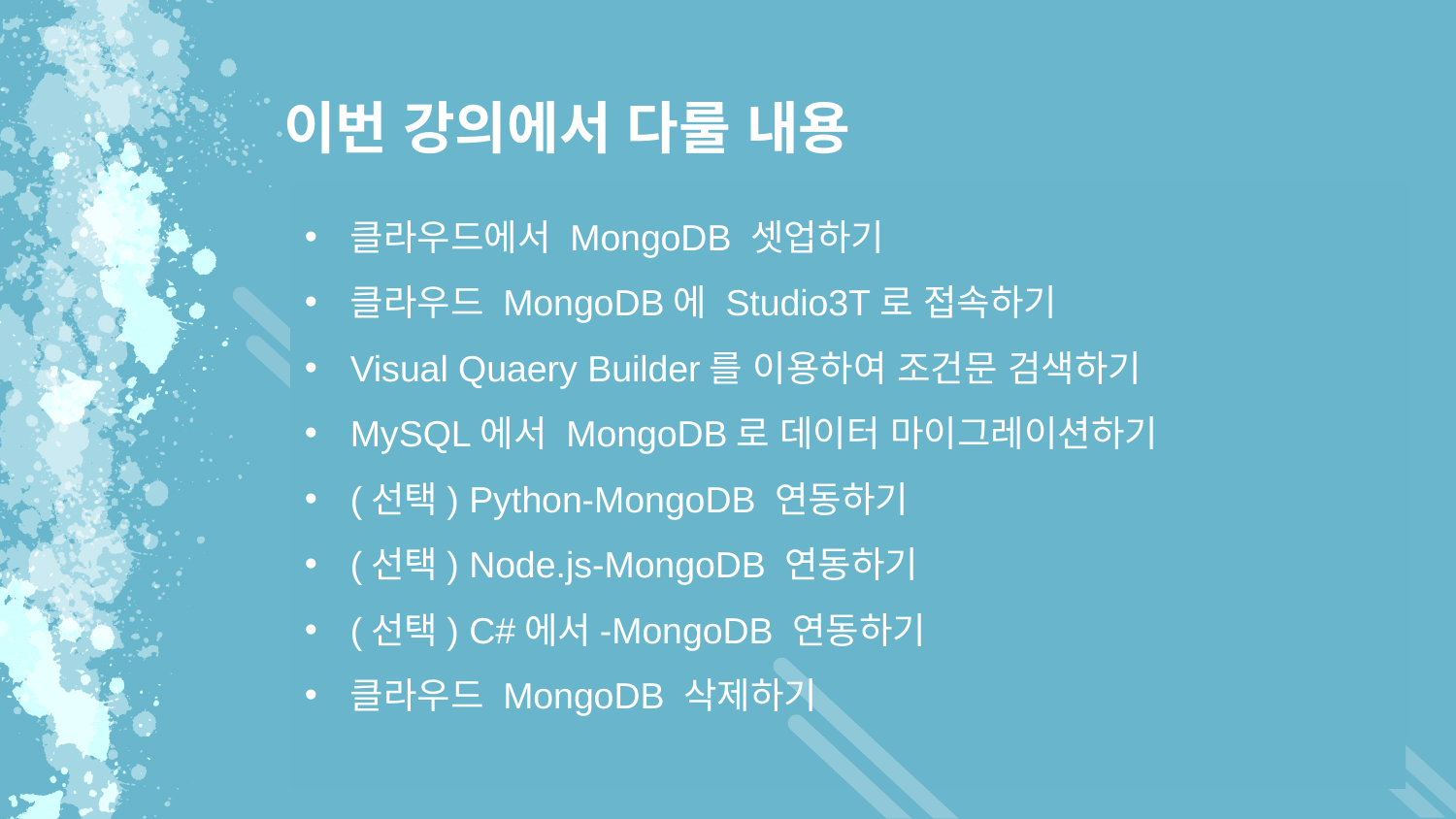

이번 강의에서 다룰 내용
클라우드에서 MongoDB 셋업하기
클라우드 MongoDB에 Studio3T로 접속하기
Visual Quaery Builder를 이용하여 조건문 검색하기
MySQL에서 MongoDB로 데이터 마이그레이션하기
(선택) Python-MongoDB 연동하기
(선택) Node.js-MongoDB 연동하기
(선택) C#에서-MongoDB 연동하기
클라우드 MongoDB 삭제하기